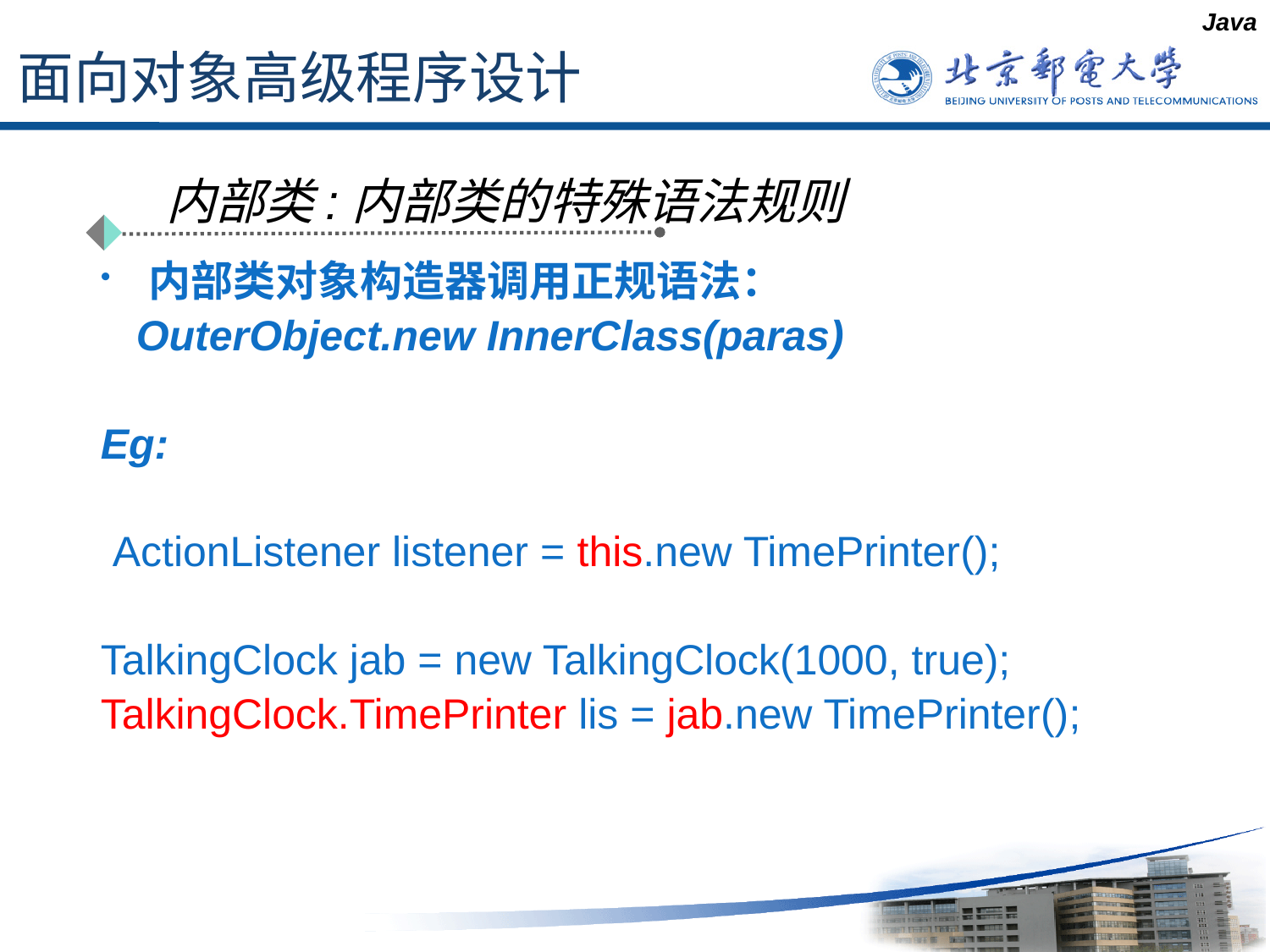

Java
# 面向对象高级程序设计

内部类:内部类的特殊语法规则

内部类对象构造器调用正规语法：
   OuterObject.new InnerClass(paras)

Eg:

 ActionListener listener = this.new TimePrinter();

TalkingClock jab = new TalkingClock(1000, true);
TalkingClock.TimePrinter lis = jab.new TimePrinter();